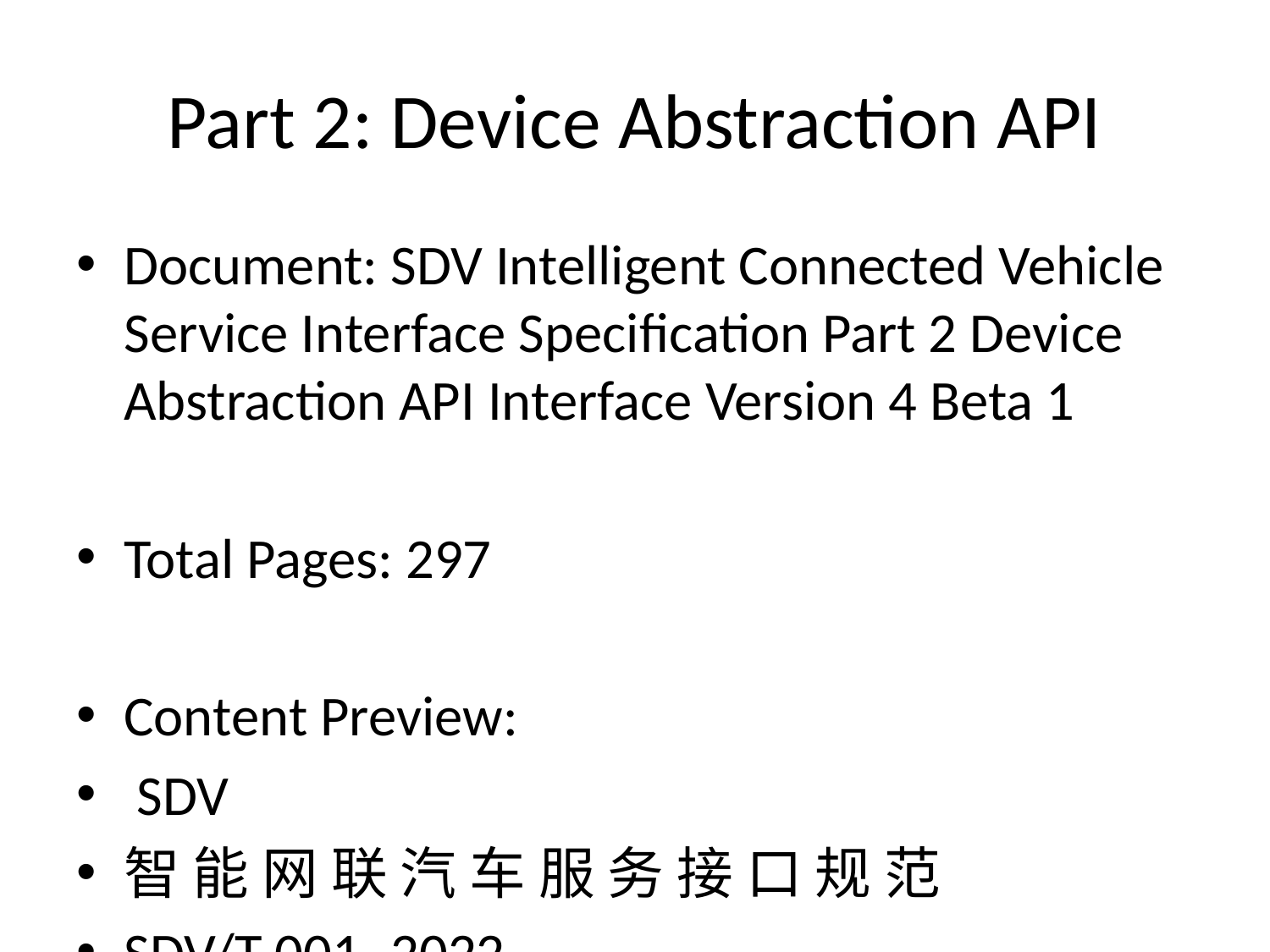

# Part 2: Device Abstraction API
Document: SDV Intelligent Connected Vehicle Service Interface Specification Part 2 Device Abstraction API Interface Version 4 Beta 1

Total Pages: 297

Content Preview:
 SDV
智 能 网 联 汽 车 服 务 接 口 规 范
SDV/T 001 -2022

 第二部分：设备抽象 API接口
（Version 4 Beta1 ）

2022-12-28发布
中国汽车工业协会软件分会
 软件定义汽车委员会

设备抽象 API接口规范  目  录

 ii
 目  录
1 前言  ................................ ................................ ................................ ................................ ................  16
2 概述  ................................ ................................ ................................ ................................ ................  18
2.1